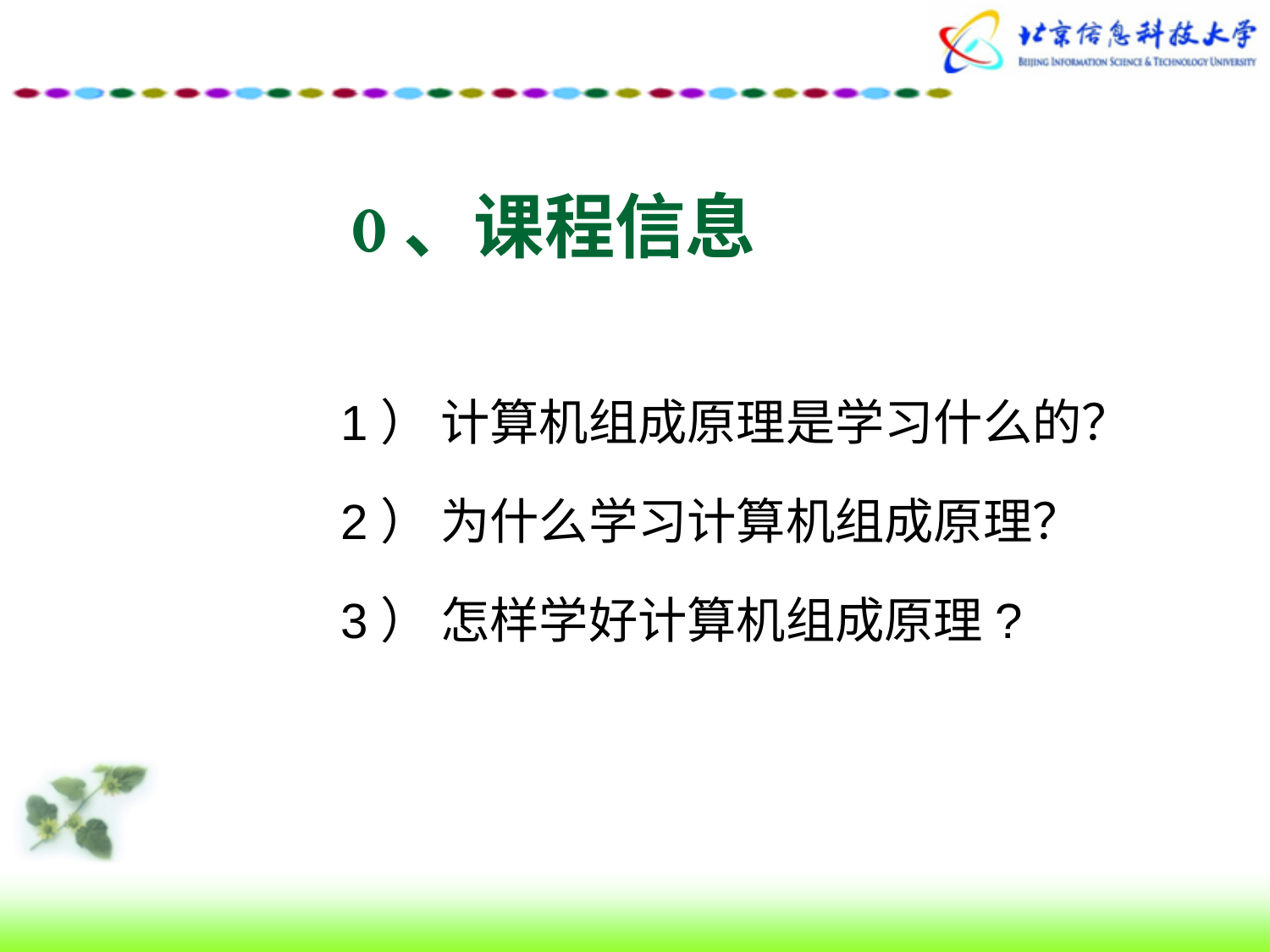

0、课程信息
1） 计算机组成原理是学习什么的？
2） 为什么学习计算机组成原理？
3） 怎样学好计算机组成原理?